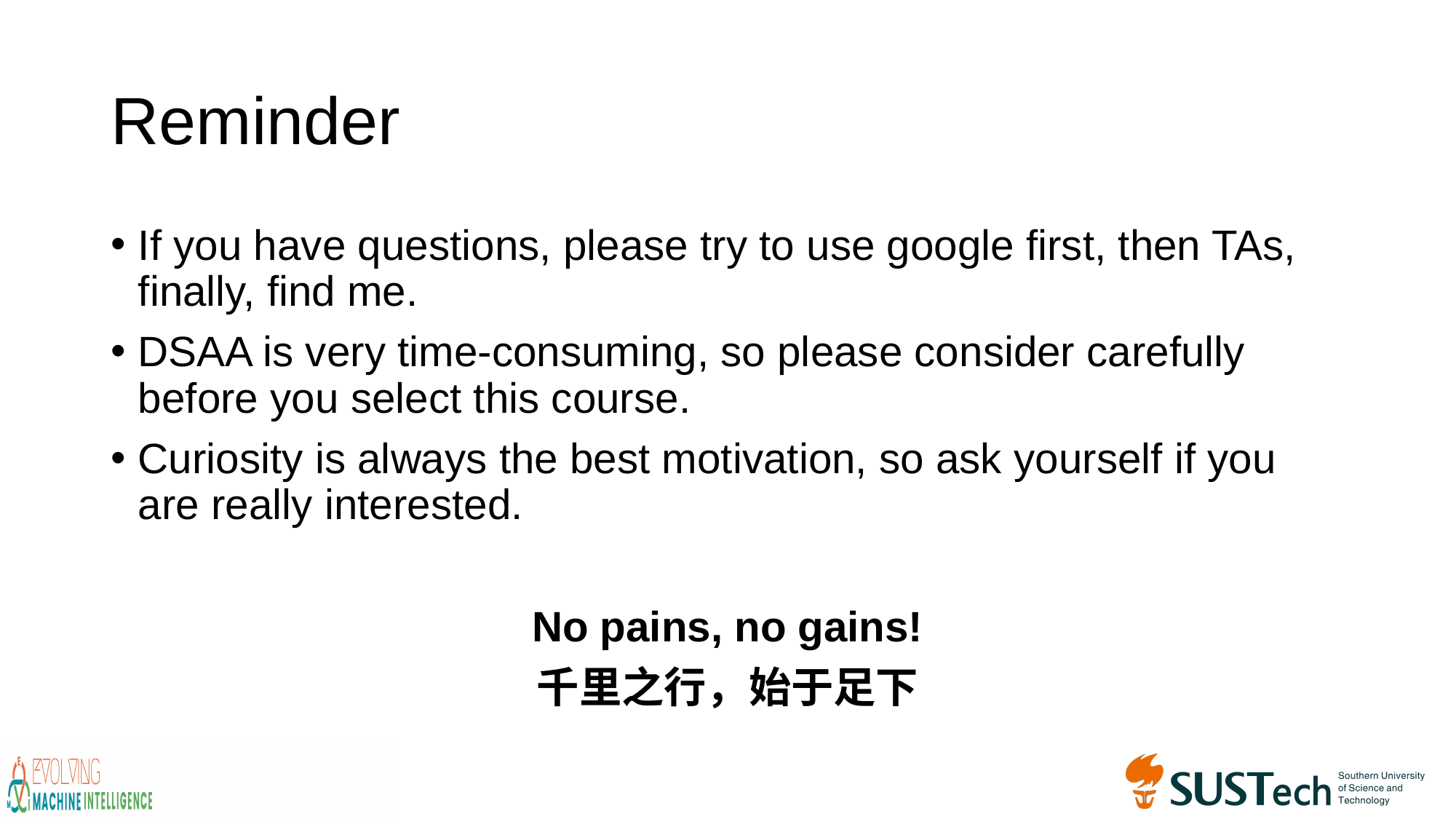

# Reminder
If you have questions, please try to use google first, then TAs, finally, find me.
DSAA is very time-consuming, so please consider carefully before you select this course.
Curiosity is always the best motivation, so ask yourself if you are really interested.

No pains, no gains!
千里之行，始于足下